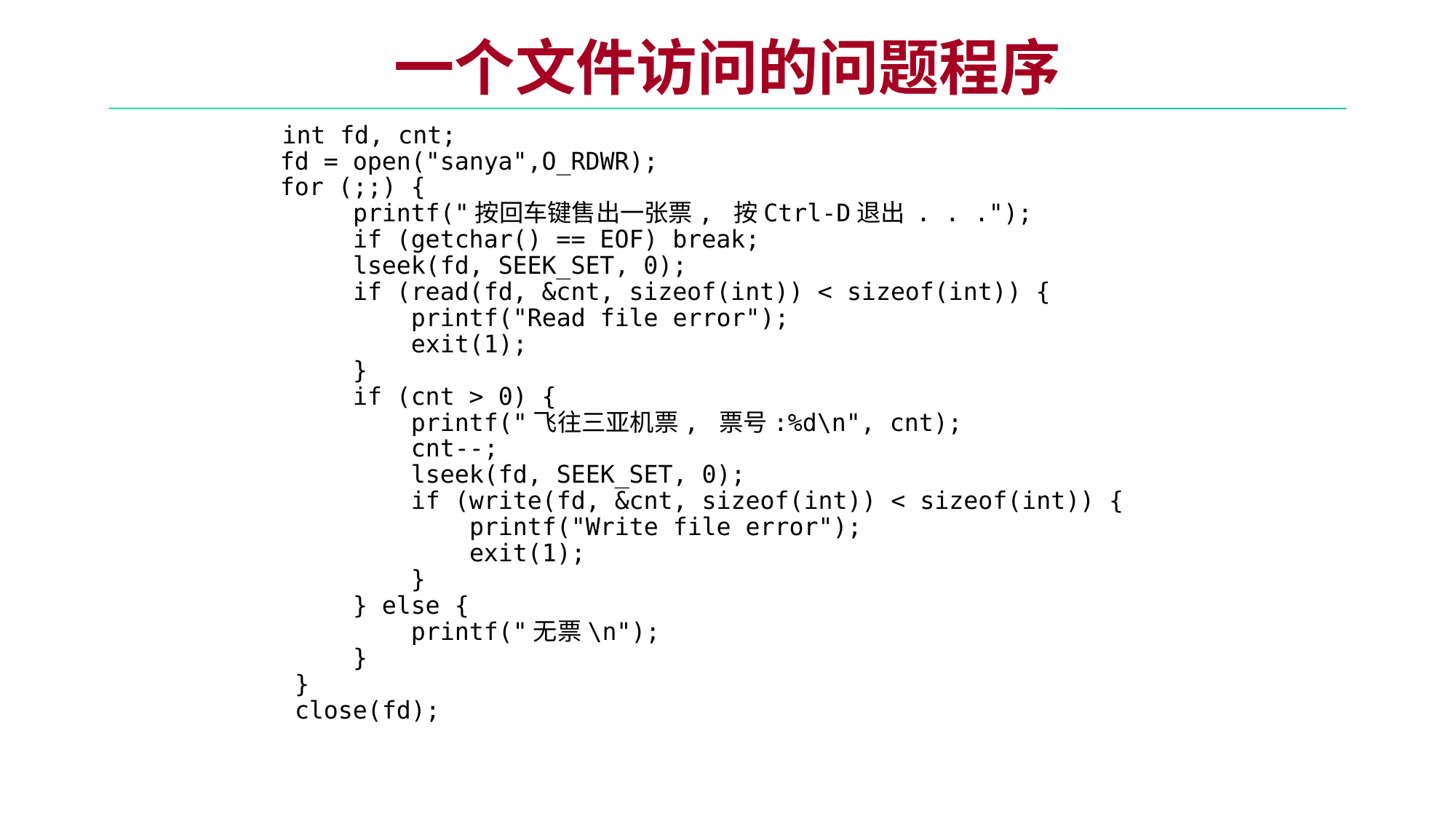

# 一个文件访问的问题程序
       int fd, cnt;
      fd = open("sanya",O_RDWR);
      for (;;) {
           printf("按回车键售出一张票, 按Ctrl-D退出 . . .");
           if (getchar() == EOF) break;
           lseek(fd, SEEK_SET, 0);
           if (read(fd, &cnt, sizeof(int)) < sizeof(int)) {
               printf("Read file error");
               exit(1);
           }
           if (cnt > 0) {
               printf("飞往三亚机票, 票号:%d\n", cnt);
               cnt--;
               lseek(fd, SEEK_SET, 0);
               if (write(fd, &cnt, sizeof(int)) < sizeof(int)) {
                   printf("Write file error");
                   exit(1);
               }
           } else {
               printf("无票\n");
           }
       }
       close(fd);